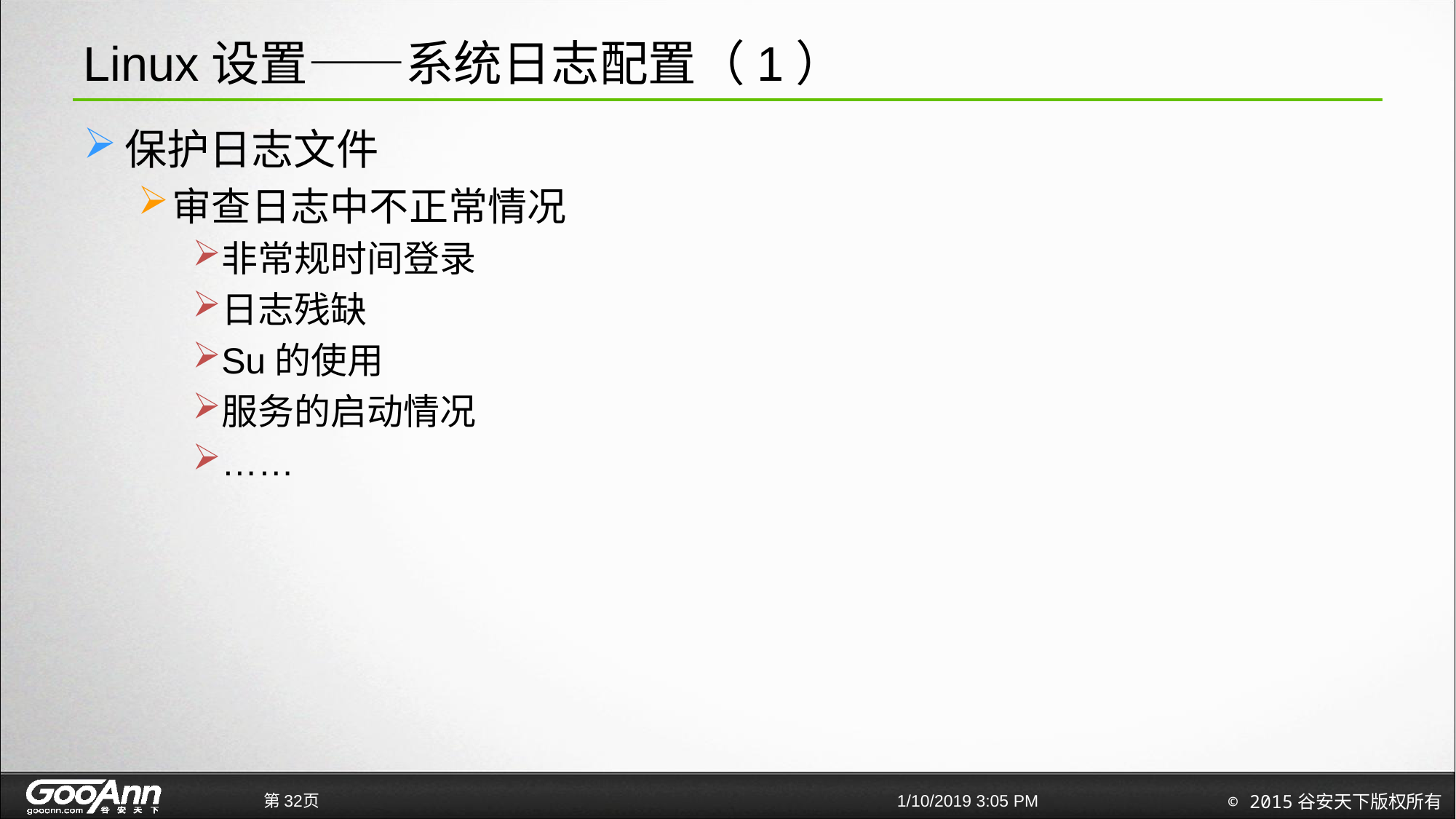

# Linux设置——系统日志配置（1）
保护日志文件
审查日志中不正常情况
非常规时间登录
日志残缺
Su的使用
服务的启动情况
……